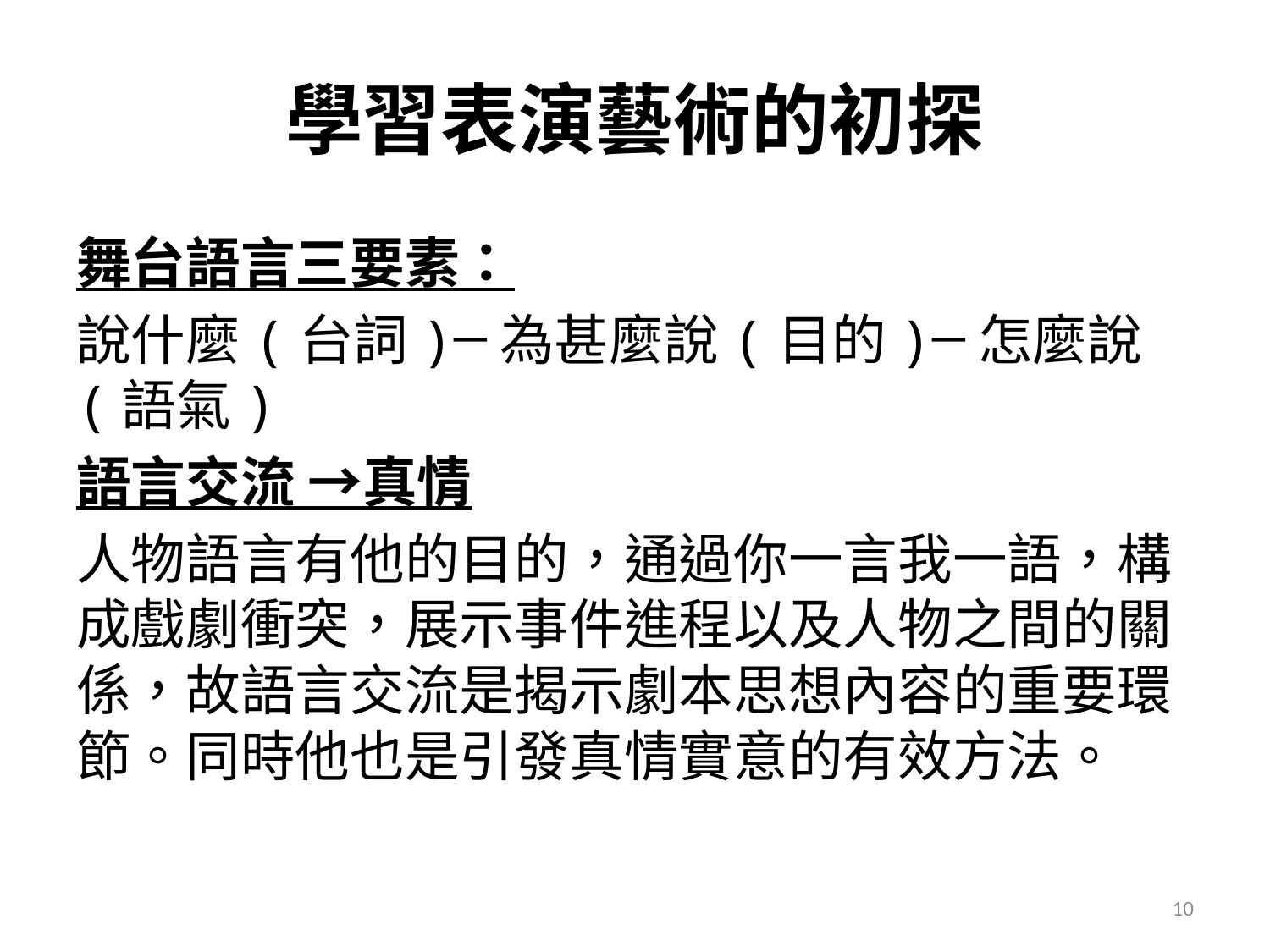

# 學習表演藝術的初探
舞台語言三要素：
說什麼(台詞)─為甚麼說(目的)─怎麼說(語氣)
語言交流 →真情
人物語言有他的目的，通過你一言我一語，構成戲劇衝突，展示事件進程以及人物之間的關係，故語言交流是揭示劇本思想內容的重要環節。同時他也是引發真情實意的有效方法。

10